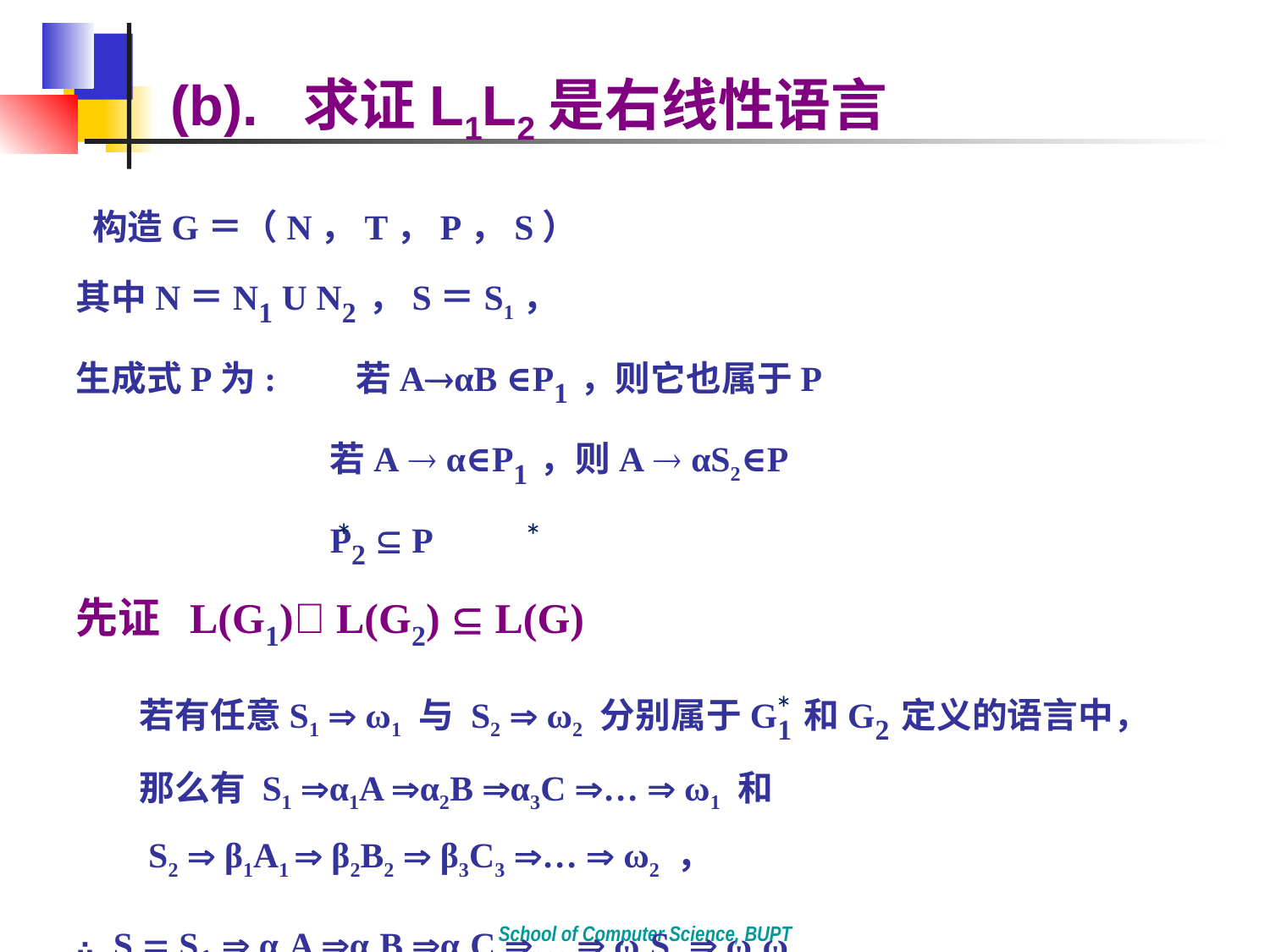

(b).  求证L1L2是右线性语言
 构造G＝（N，T，P，S）
其中N＝N1 U N2，S＝S1，
生成式P为:        若A→αB ∈P1，则它也属于P
		若A → α∈P1，则A → αS2∈P
		P2 ⊆ P
先证  L(G1)• L(G2) ⊆ L(G)
若有任意S1 ⇒ ω1 与 S2 ⇒ ω2 分别属于G1和G2定义的语言中，
那么有 S1 ⇒α1A ⇒α2B ⇒α3C ⇒… ⇒ ω1 和
 S2 ⇒ β1A1 ⇒ β2B2 ⇒ β3C3 ⇒… ⇒ ω2 ，
∴  S = S1 ⇒ α1A ⇒α2B ⇒α3C ⇒… ⇒ ω1S2 ⇒ ω1ω2
∴  L(G1)• L(G2) ⊆ L(G)
*
*
*

School of Computer Science, BUPT
5